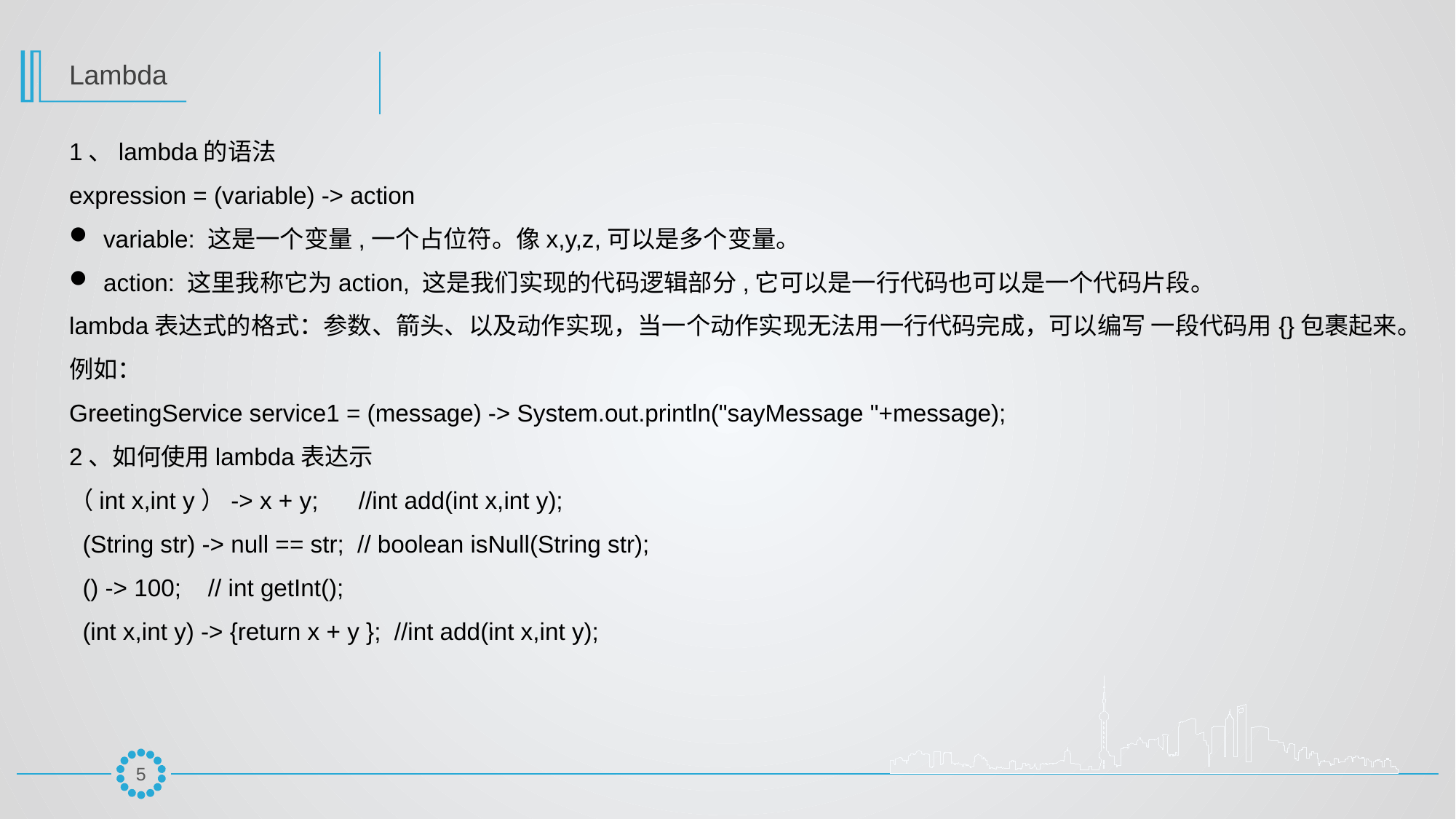

Lambda
1、lambda的语法
expression = (variable) -> action
variable: 这是一个变量,一个占位符。像x,y,z,可以是多个变量。
action: 这里我称它为action, 这是我们实现的代码逻辑部分,它可以是一行代码也可以是一个代码片段。
lambda表达式的格式：参数、箭头、以及动作实现，当一个动作实现无法用一行代码完成，可以编写 一段代码用{}包裹起来。
例如：
GreetingService service1 = (message) -> System.out.println("sayMessage "+message);
2、如何使用lambda表达示
（int x,int y）-> x + y;      //int add(int x,int y);
  (String str) -> null == str;  // boolean isNull(String str);
  () -> 100;    // int getInt();
  (int x,int y) -> {return x + y };  //int add(int x,int y);

5